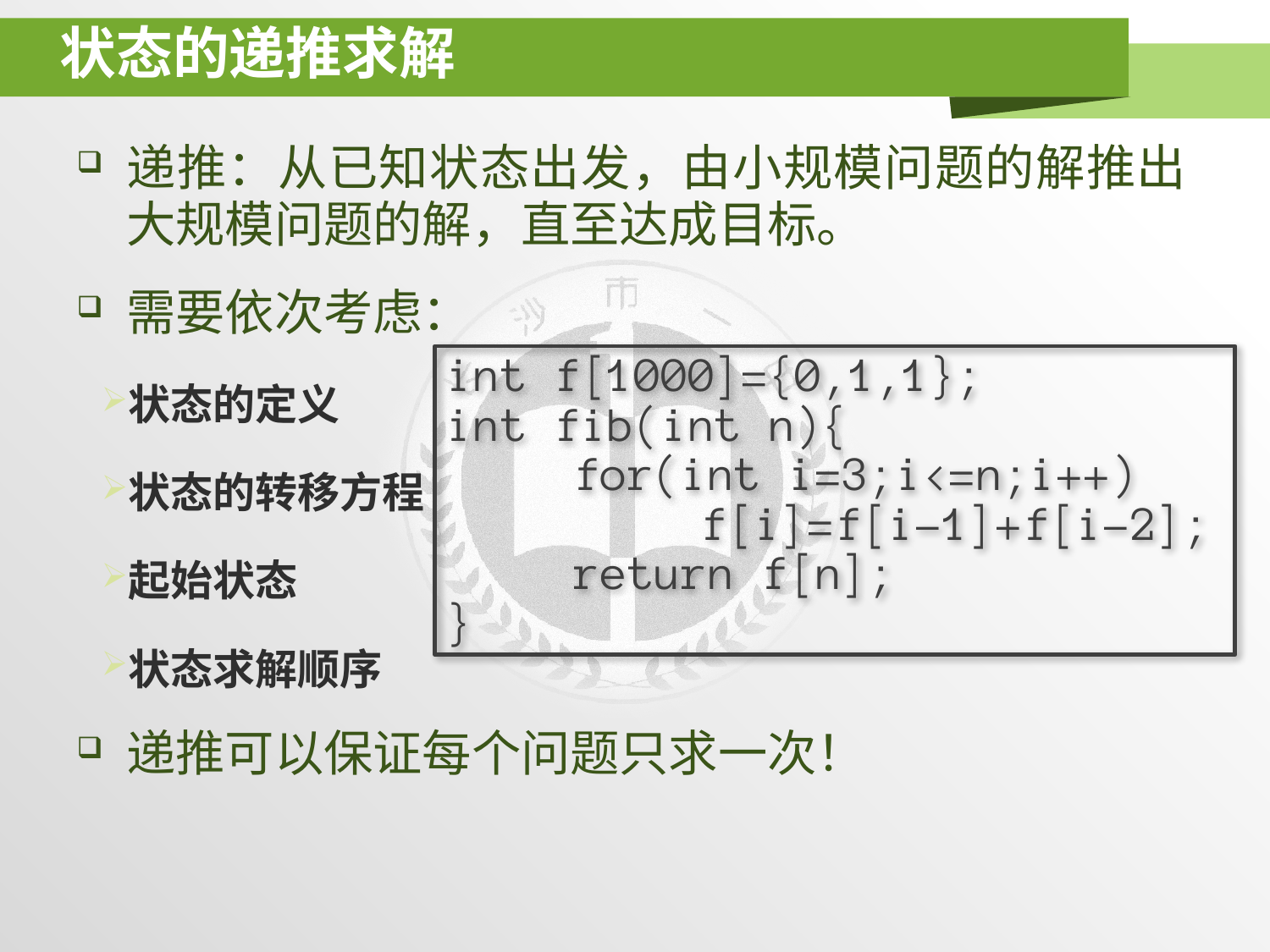

# 状态的递推求解
递推：从已知状态出发，由小规模问题的解推出大规模问题的解，直至达成目标。
需要依次考虑：
状态的定义
状态的转移方程
起始状态
状态求解顺序
递推可以保证每个问题只求一次！
int f[1000]={0,1,1};
int fib(int n){
	for(int i=3;i<=n;i++)
		f[i]=f[i-1]+f[i-2];
	return f[n];
}